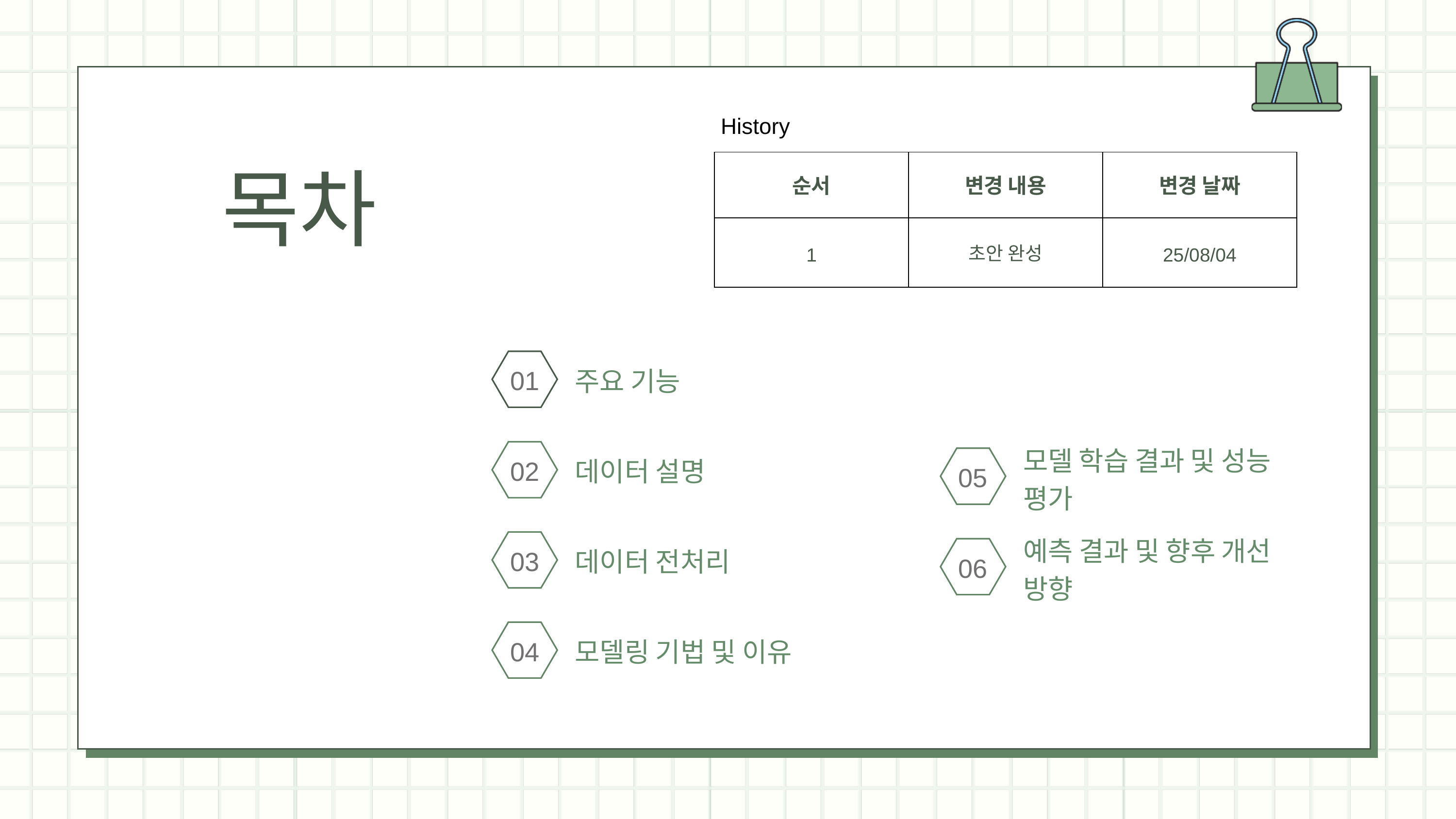

History
목차
| 순서 | 변경 내용 | 변경 날짜 |
| --- | --- | --- |
| 1 | 초안 완성 | 25/08/04 |

01
주요 기능

02
모델 학습 결과 및 성능 평가

05
예측 결과 및 향후 개선 방향

06
데이터 설명

03
데이터 전처리

04
모델링 기법 및 이유